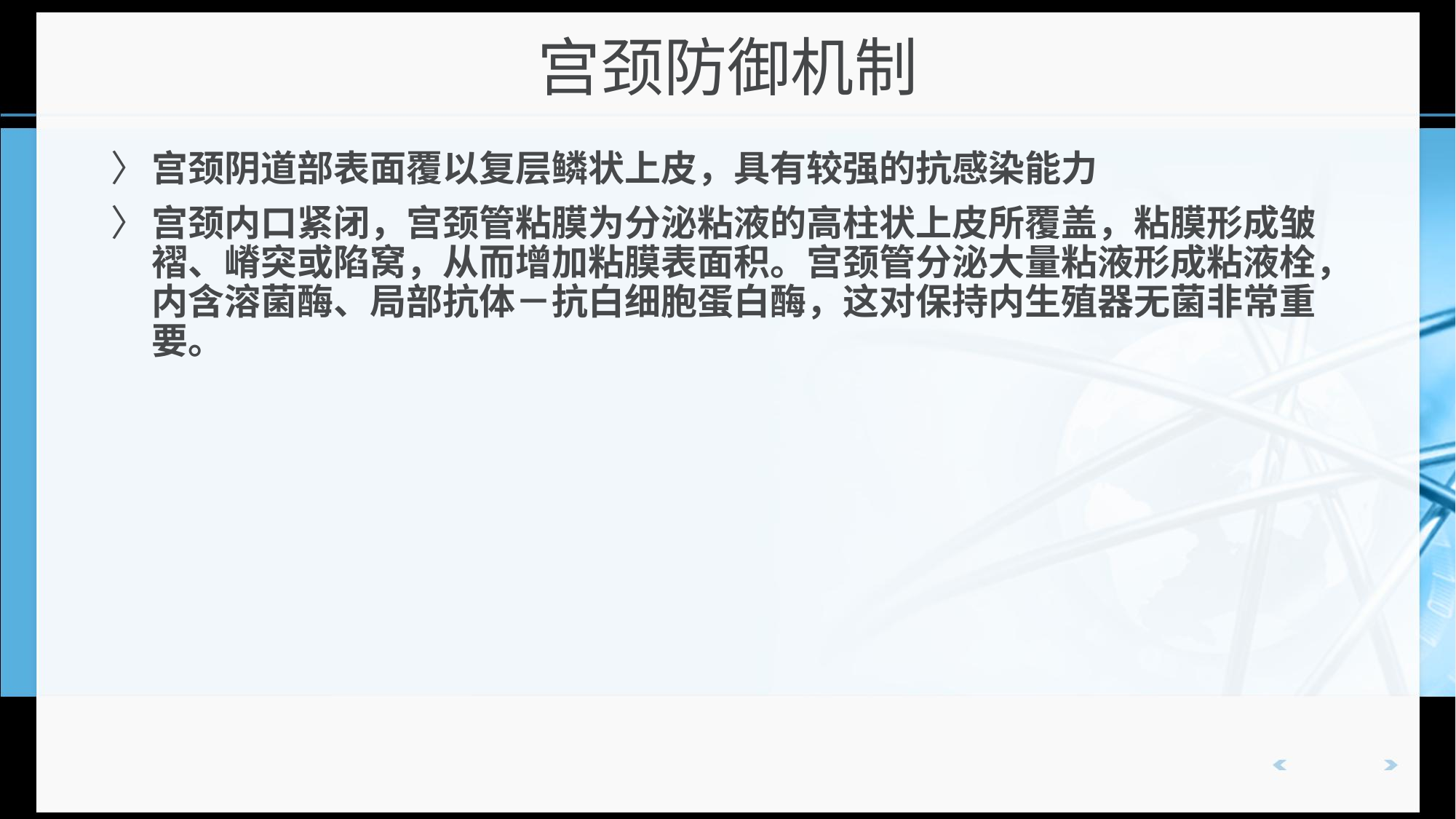

# 宫颈防御机制
宫颈阴道部表面覆以复层鳞状上皮，具有较强的抗感染能力
宫颈内口紧闭，宫颈管粘膜为分泌粘液的高柱状上皮所覆盖，粘膜形成皱褶、嵴突或陷窝，从而增加粘膜表面积。宫颈管分泌大量粘液形成粘液栓，内含溶菌酶、局部抗体－抗白细胞蛋白酶，这对保持内生殖器无菌非常重要。